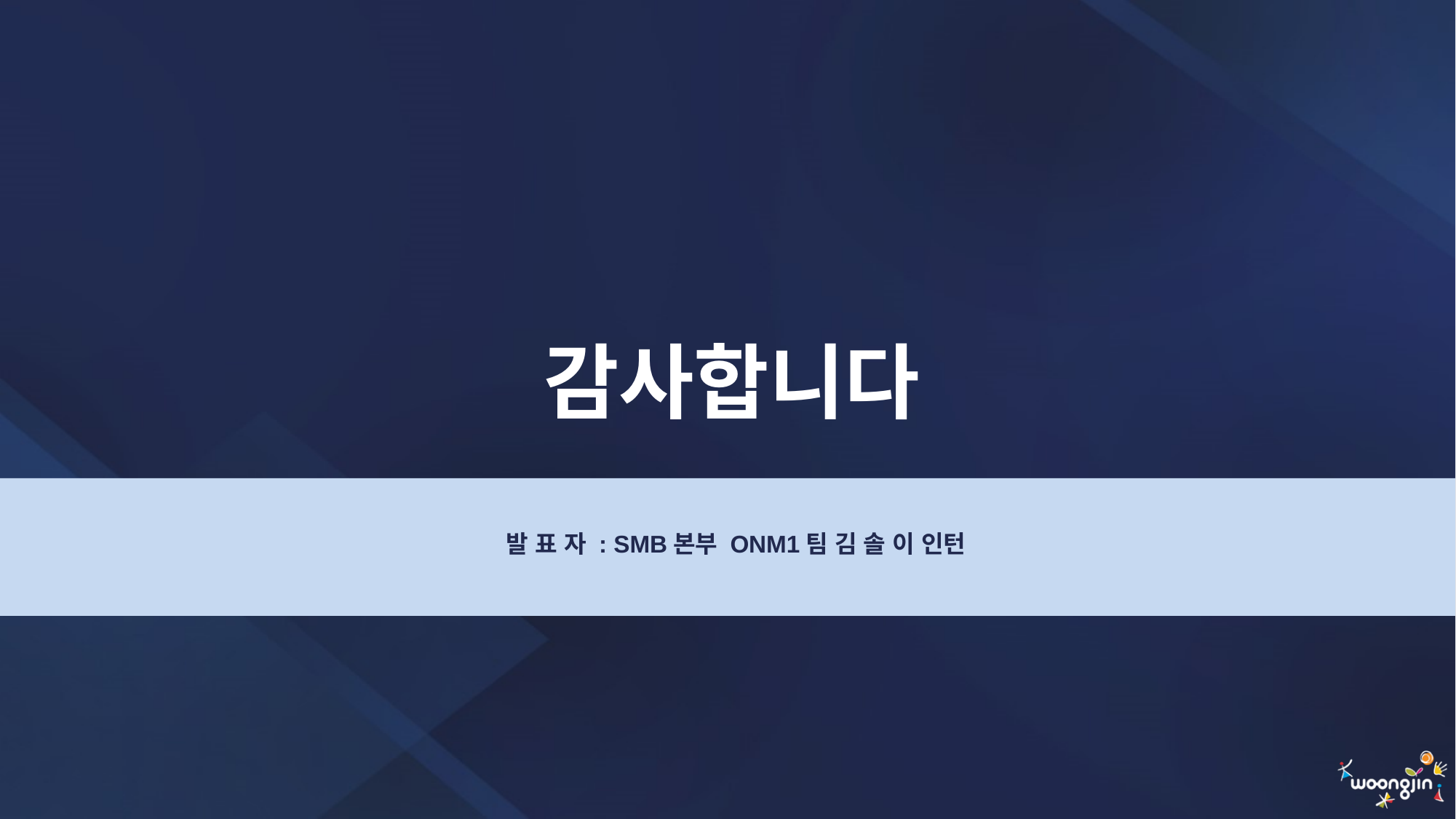

감사합니다

발 표 자 : SMB본부 ONM1팀 김 솔 이 인턴